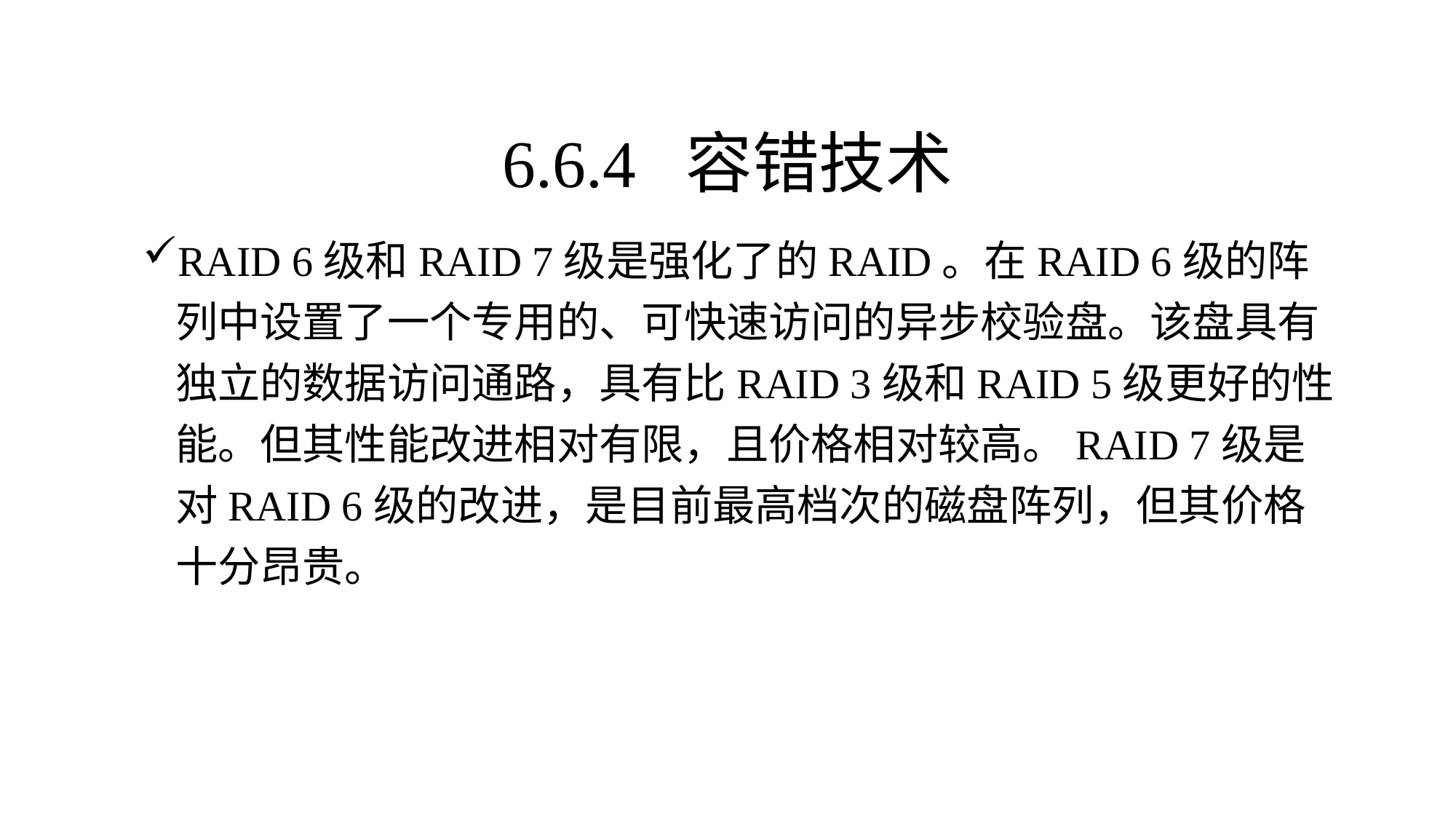

RAID 6级和RAID 7级是强化了的RAID。在RAID 6级的阵列中设置了一个专用的、可快速访问的异步校验盘。该盘具有独立的数据访问通路，具有比RAID 3级和RAID 5级更好的性能。但其性能改进相对有限，且价格相对较高。RAID 7级是对RAID 6级的改进，是目前最高档次的磁盘阵列，但其价格十分昂贵。
6.6.4  容错技术
26